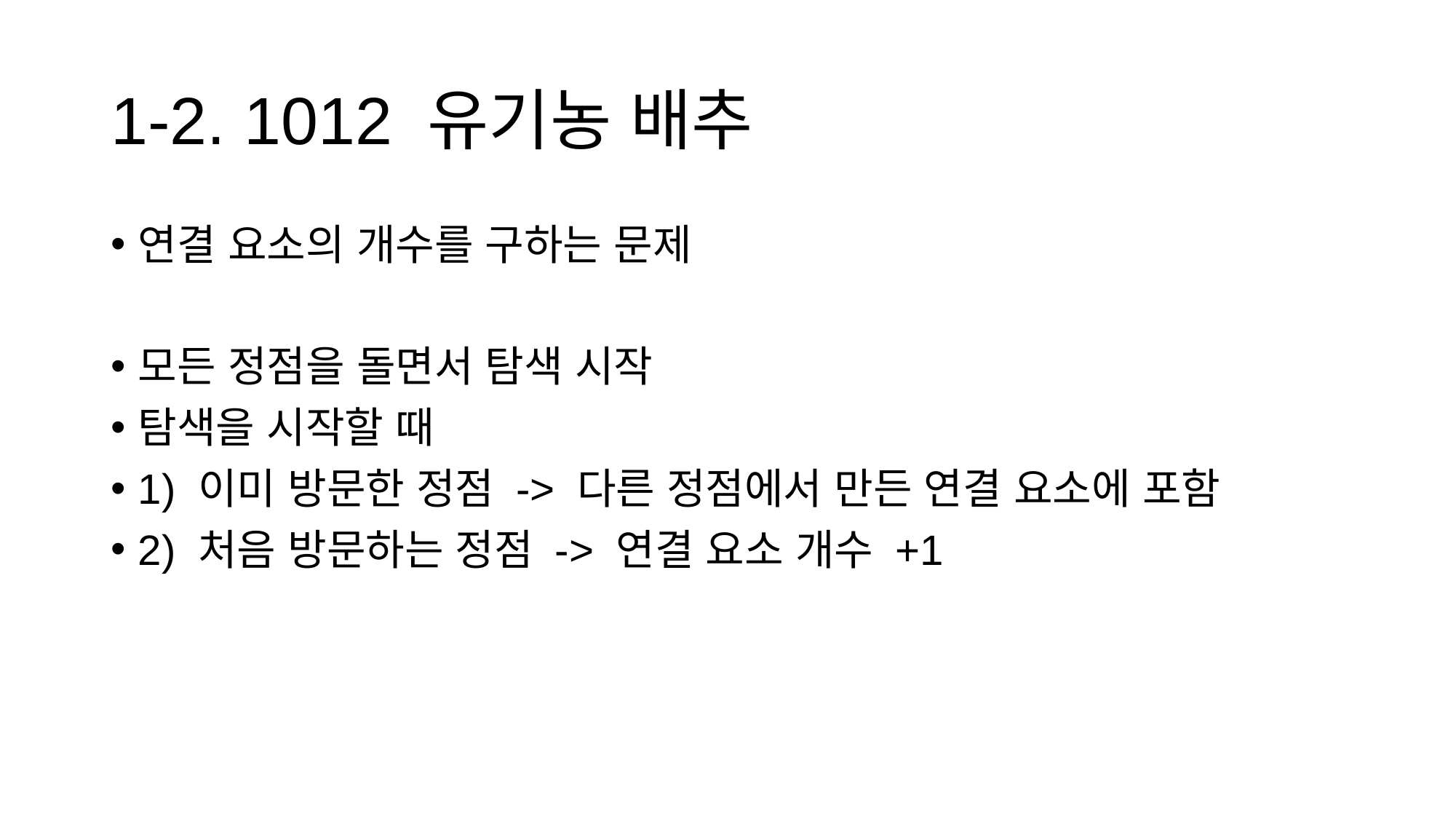

# 1-2. 1012 유기농 배추
연결 요소의 개수를 구하는 문제

모든 정점을 돌면서 탐색 시작
탐색을 시작할 때
1) 이미 방문한 정점 -> 다른 정점에서 만든 연결 요소에 포함
2) 처음 방문하는 정점 -> 연결 요소 개수 +1